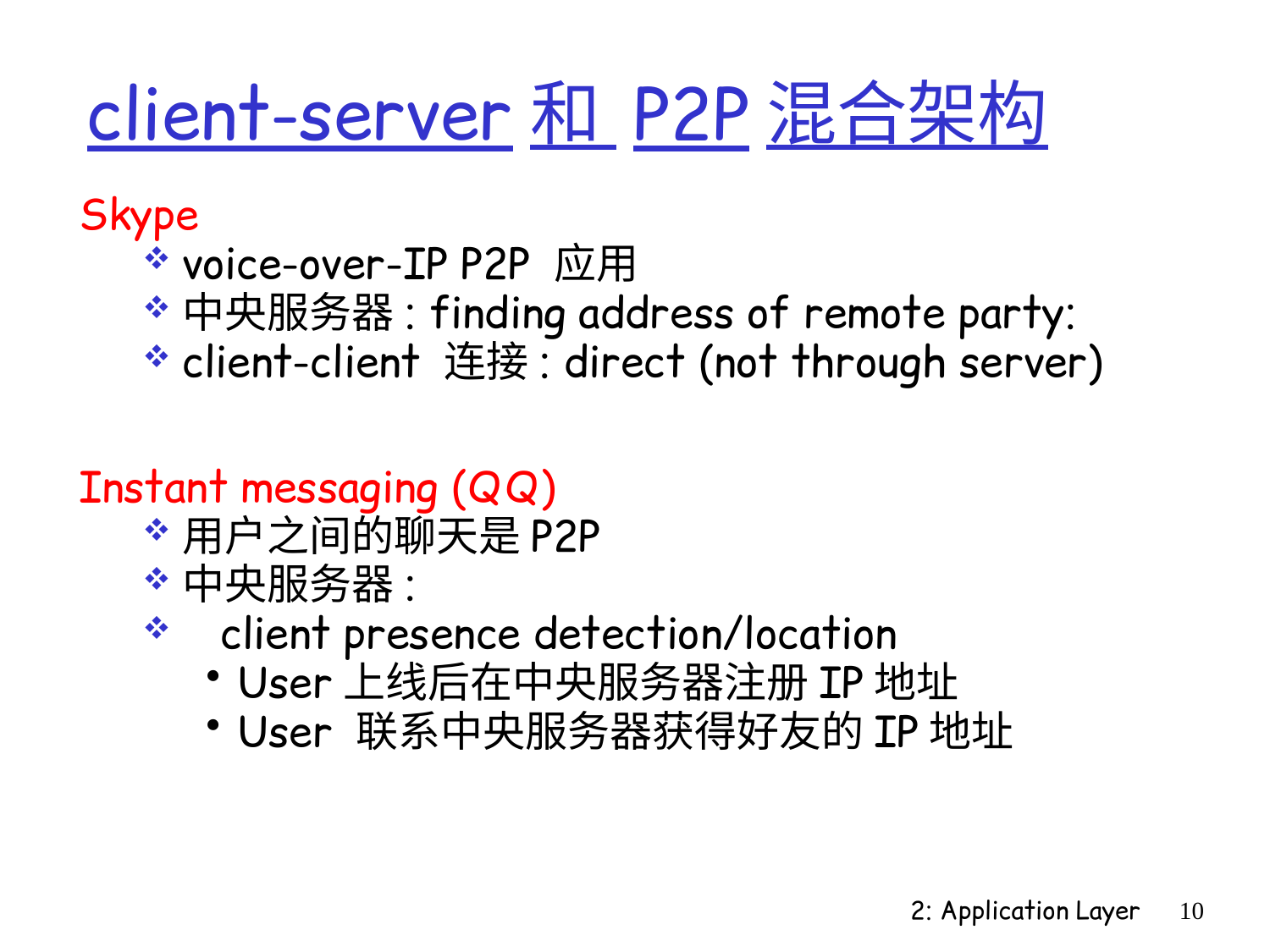

# client-server和 P2P混合架构
Skype
voice-over-IP P2P 应用
中央服务器: finding address of remote party:
client-client 连接: direct (not through server)

Instant messaging (QQ)
用户之间的聊天是P2P
中央服务器:
   client presence detection/location
User上线后在中央服务器注册IP地址
User 联系中央服务器获得好友的IP地址

2: Application Layer
10